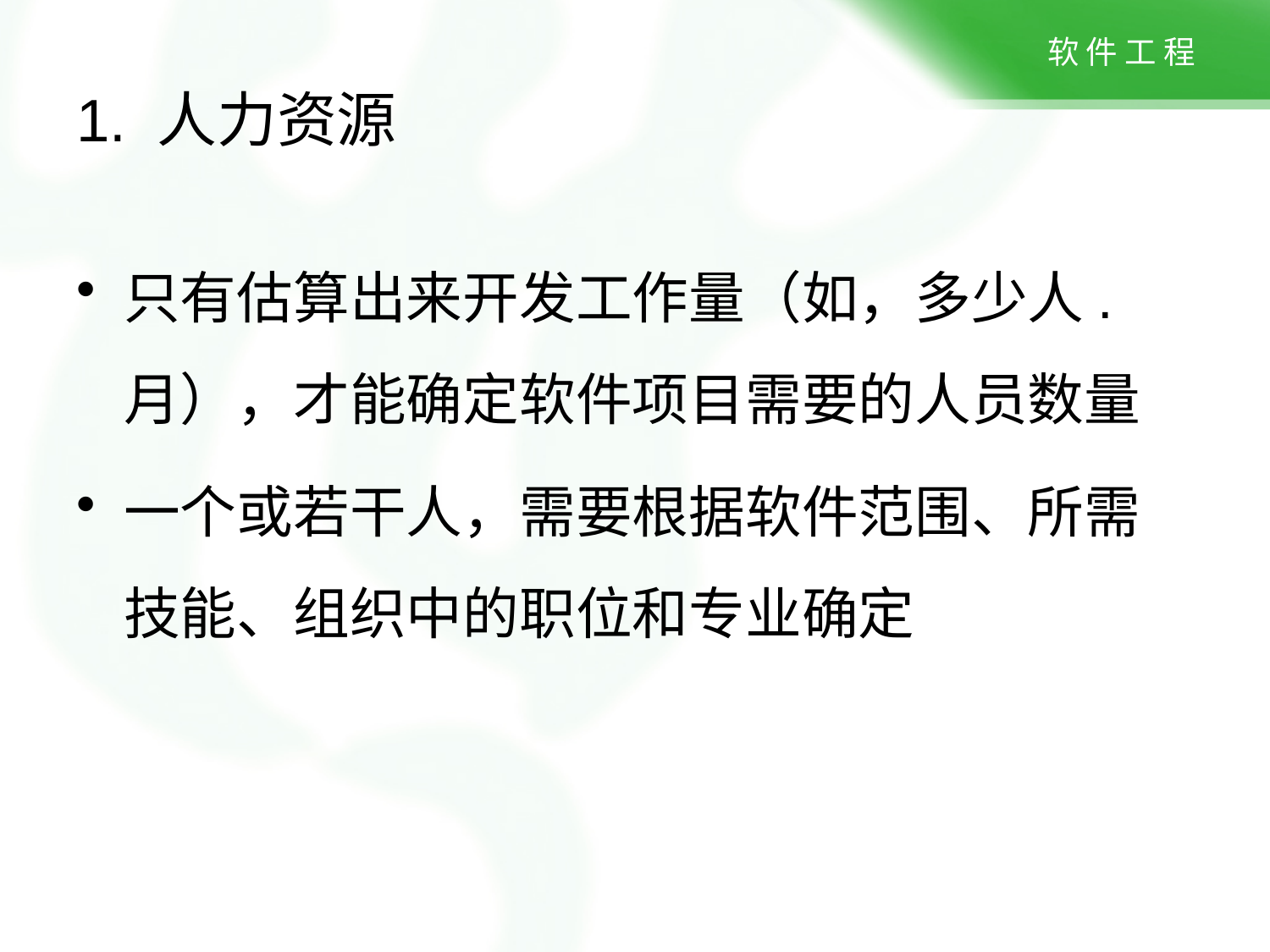

# 1. 人力资源
只有估算出来开发工作量（如，多少人.月），才能确定软件项目需要的人员数量
一个或若干人，需要根据软件范围、所需技能、组织中的职位和专业确定